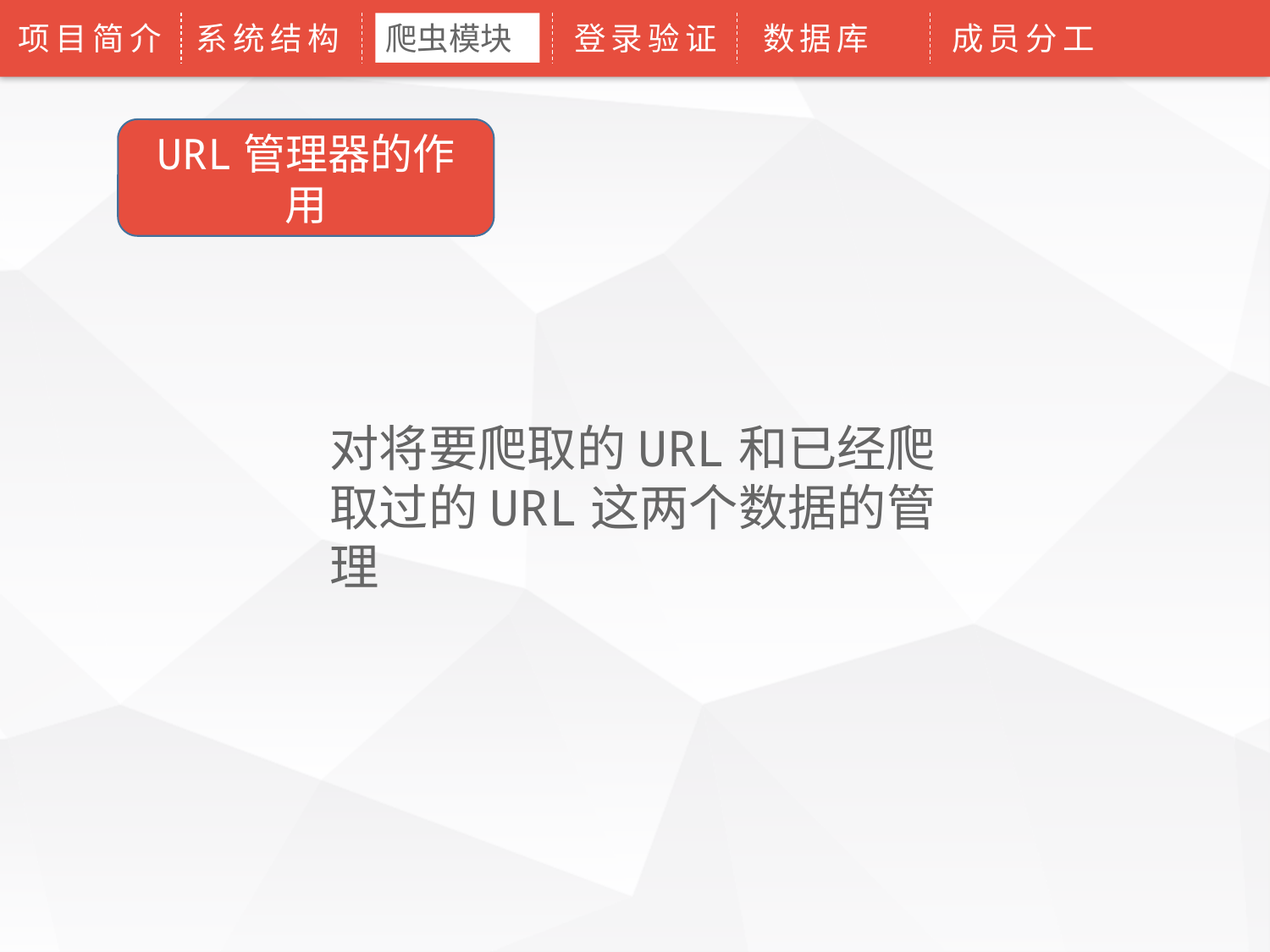

项目简介
系统结构
爬虫模块
登录验证
数据库
成员分工

URL管理器的作用

对将要爬取的URL和已经爬取过的URL这两个数据的管理